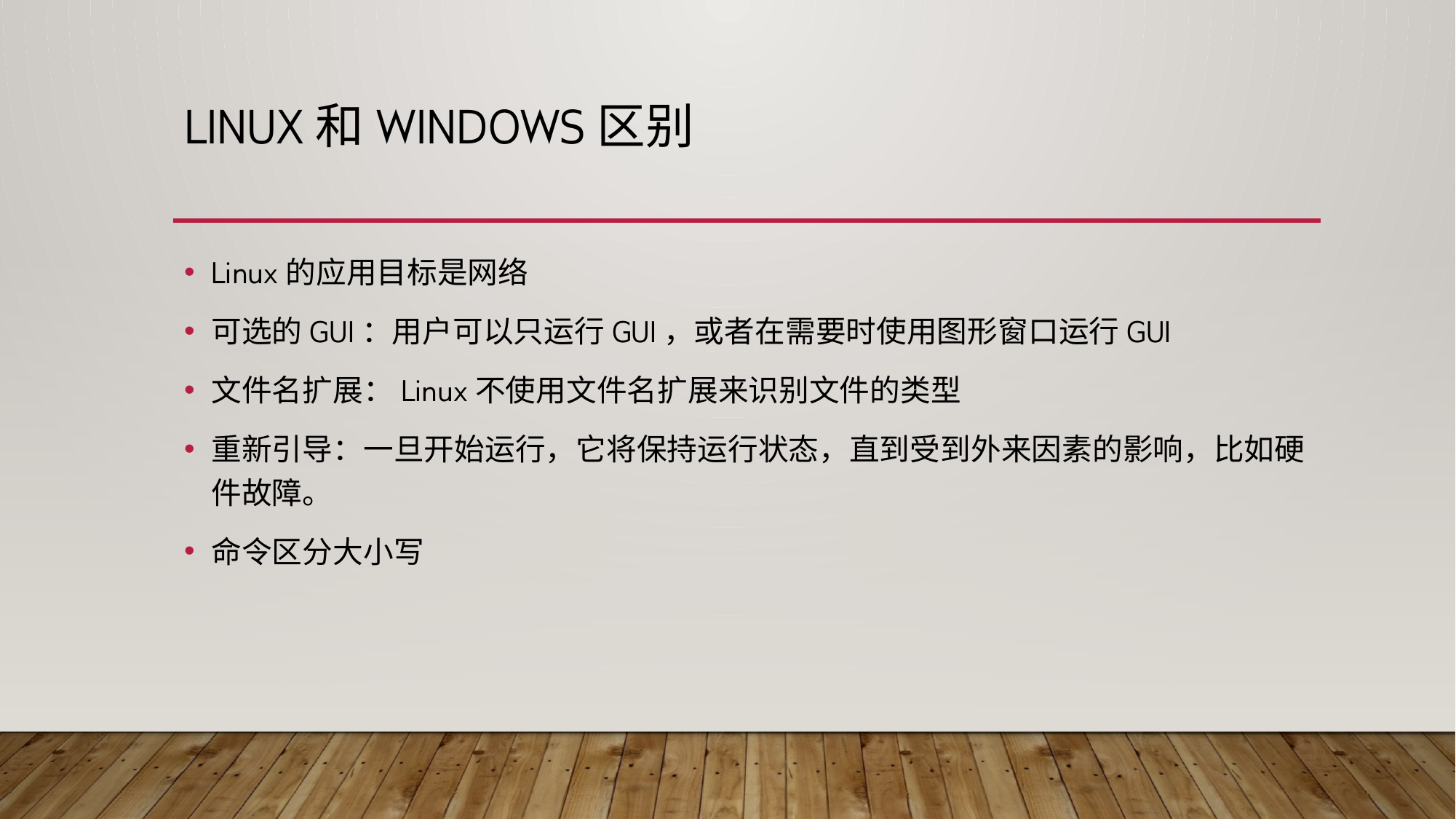

# LINUX和windows区别
Linux的应用目标是网络
可选的GUI：用户可以只运行GUI，或者在需要时使用图形窗口运行GUI
文件名扩展：Linux不使用文件名扩展来识别文件的类型
重新引导：一旦开始运行，它将保持运行状态，直到受到外来因素的影响，比如硬件故障。
命令区分大小写